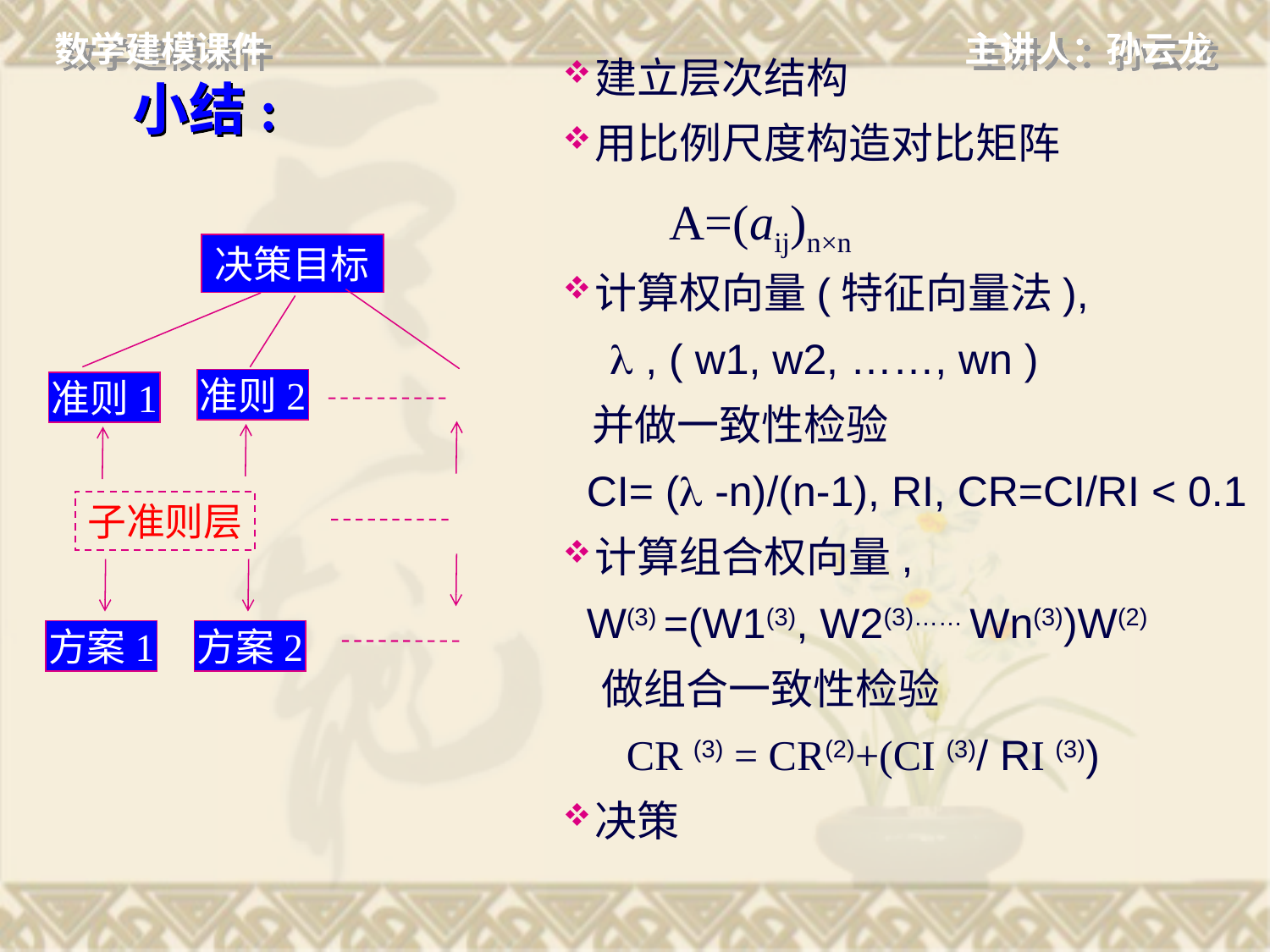

建立层次结构
用比例尺度构造对比矩阵
         A=(aij)n×n
计算权向量(特征向量法),
    λ , ( w1, w2, ……, wn )
  并做一致性检验
  CI= (λ -n)/(n-1), RI, CR=CI/RI < 0.1
计算组合权向量,
  W(3) =(W1(3), W2(3)…… Wn(3))W(2)
   做组合一致性检验
      CR (3) = CR(2)+(CI (3)/ RI (3))
决策
# 小结:
决策目标

准则2
准则1

子准则层

方案1
方案2